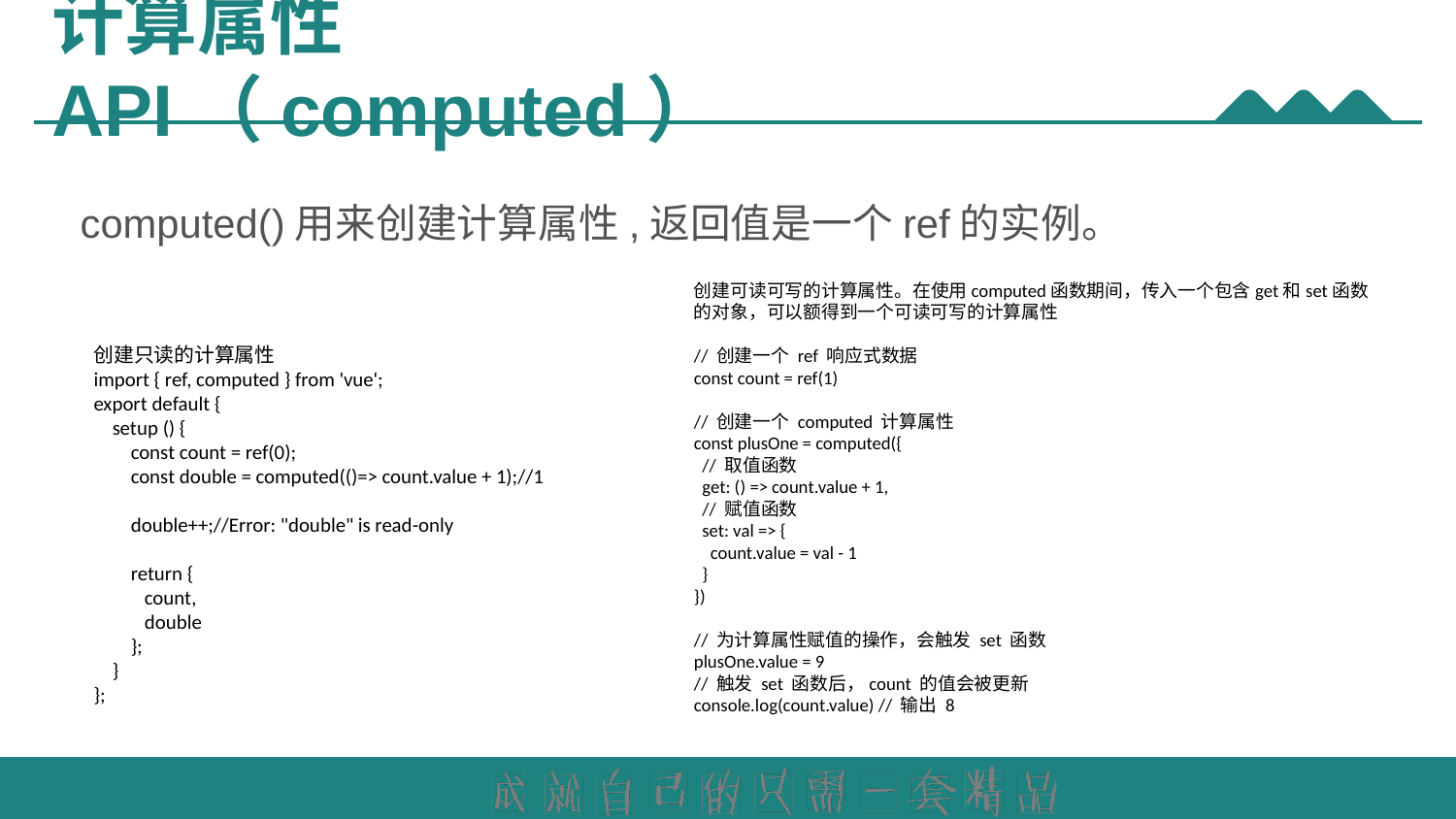

# 计算属性API（computed）
computed()用来创建计算属性,返回值是一个ref的实例。

创建可读可写的计算属性。在使用computed函数期间，传入一个包含get和set函数的对象，可以额得到一个可读可写的计算属性

// 创建一个 ref 响应式数据
const count = ref(1)

// 创建一个 computed 计算属性
const plusOne = computed({
  // 取值函数
  get: () => count.value + 1,
  // 赋值函数
  set: val => {
    count.value = val - 1
  }
})

// 为计算属性赋值的操作，会触发 set 函数
plusOne.value = 9
// 触发 set 函数后，count 的值会被更新
console.log(count.value) // 输出 8
创建只读的计算属性
import { ref, computed } from 'vue';
export default {
    setup () {
        const count = ref(0);
        const double = computed(()=> count.value + 1);//1

        double++;//Error: "double" is read-only

        return {
           count,
           double
        };
    }
};